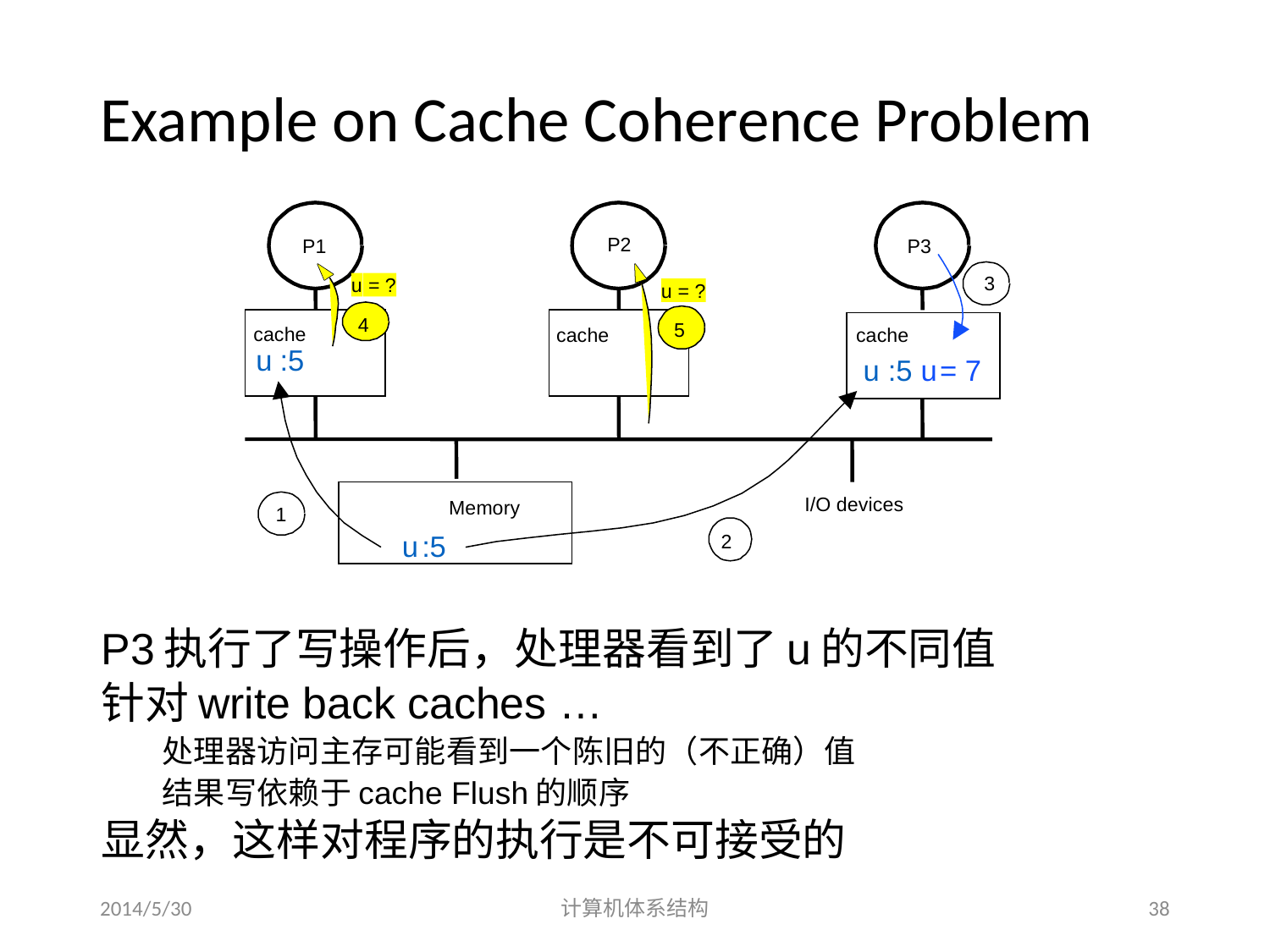

# Example on Cache Coherence Problem

P3执行了写操作后，处理器看到了u的不同值
针对write back caches …
处理器访问主存可能看到一个陈旧的（不正确）值
结果写依赖于cache Flush的顺序
显然，这样对程序的执行是不可接受的

P2
P1
P3

3
u
 = 7

u
 = ?

4

u
 = ?

5

cache
cache
cache
u
 :5

1
u
 :5

2

I/O devices
Memory
u
 :5
2014/5/30
计算机体系结构
38